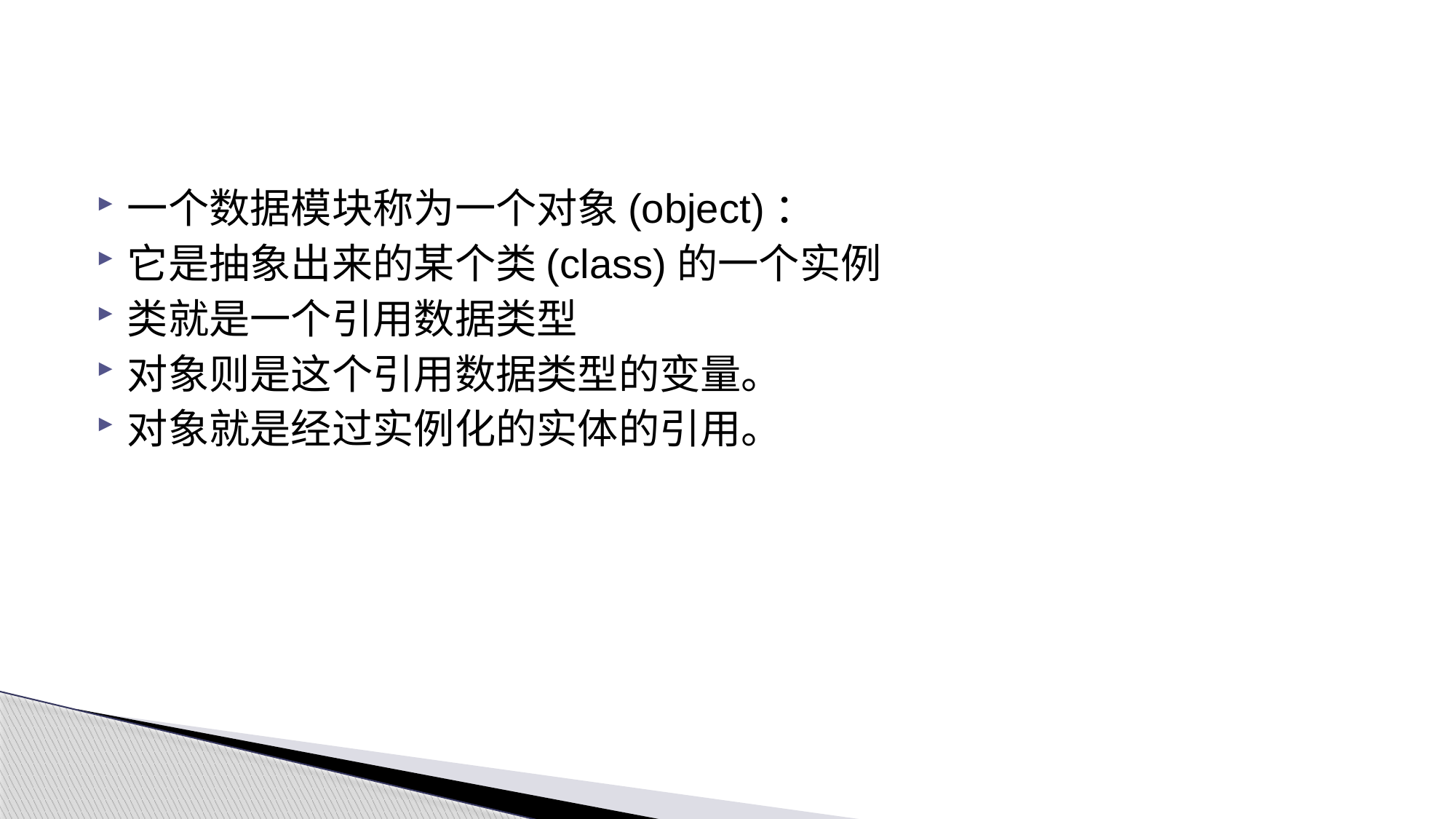

#
一个数据模块称为一个对象(object)：
它是抽象出来的某个类(class)的一个实例
类就是一个引用数据类型
对象则是这个引用数据类型的变量。
对象就是经过实例化的实体的引用。